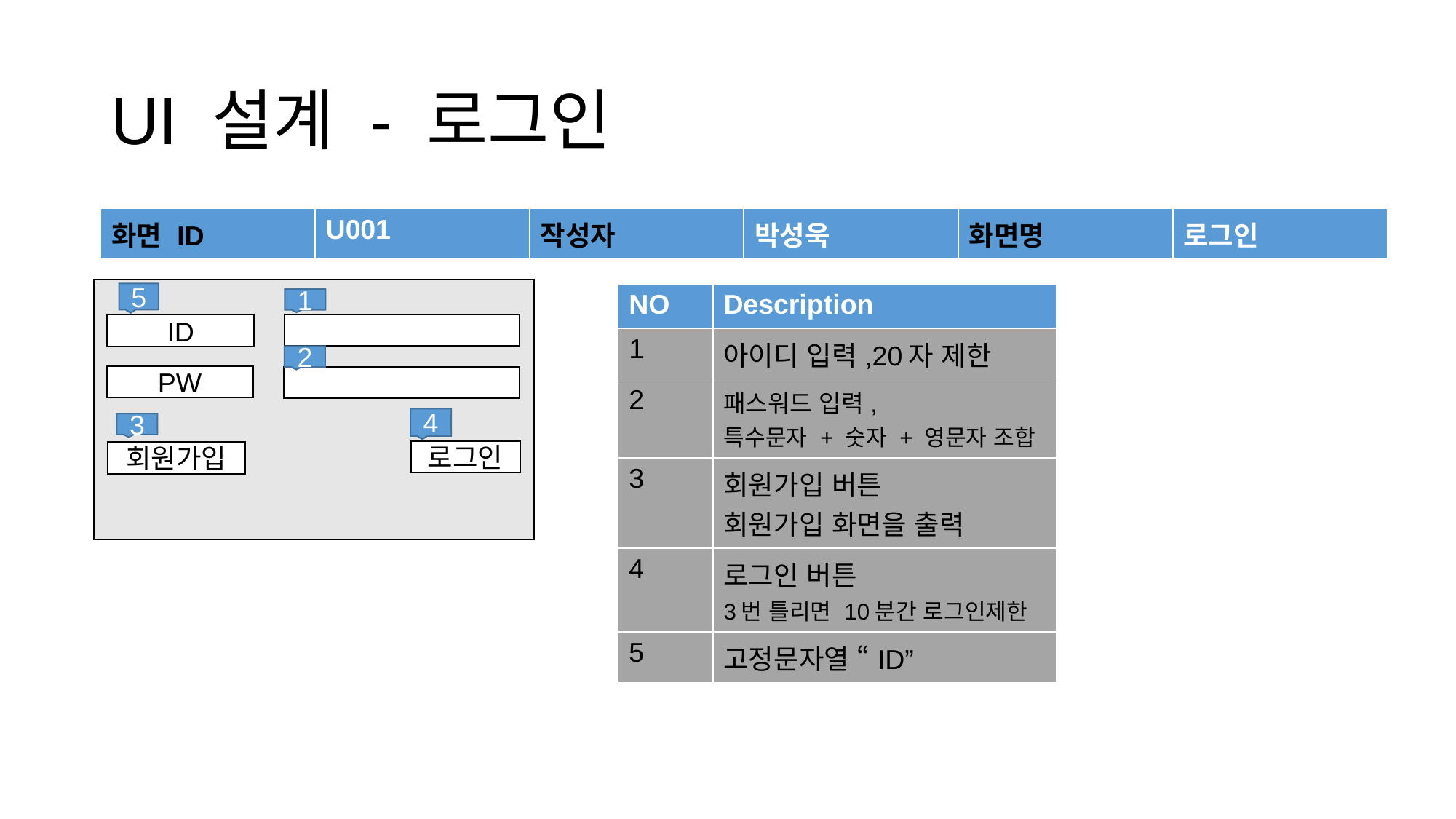

# UI 설계 - 로그인
| 화면 ID | U001 | 작성자 | 박성욱 | 화면명 | 로그인 |
| --- | --- | --- | --- | --- | --- |

5
| NO | Description |
| --- | --- |
| 1 | 아이디 입력,20자 제한 |
| 2 | 패스워드 입력, 특수문자 + 숫자 + 영문자 조합 |
| 3 | 회원가입 버튼 회원가입 화면을 출력 |
| 4 | 로그인 버튼 3번 틀리면 10분간 로그인제한 |
| 5 | 고정문자열 “ID” |
1

ID
2
PW

4
3
로그인
회원가입